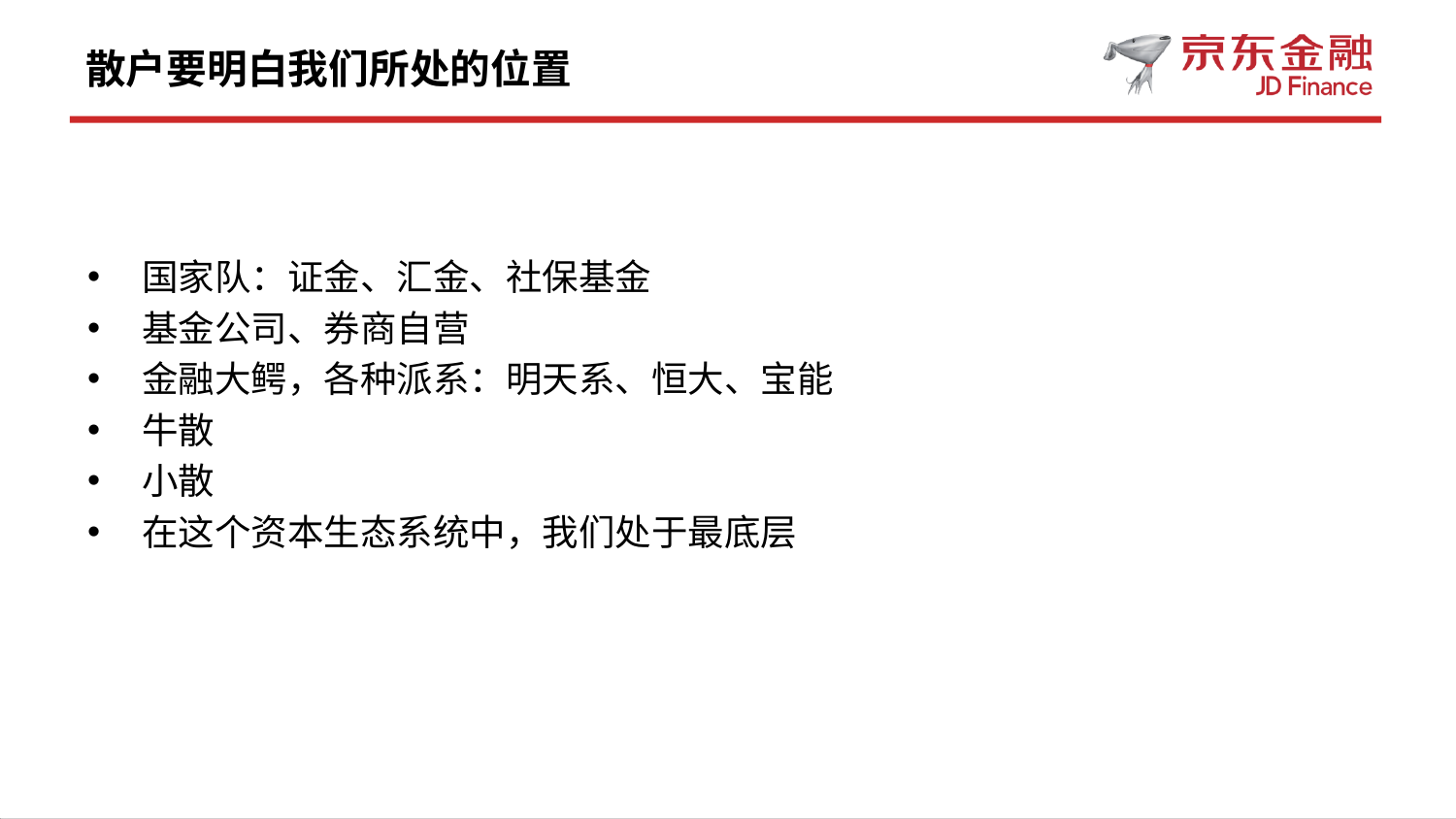

# 散户要明白我们所处的位置
国家队：证金、汇金、社保基金
基金公司、券商自营
金融大鳄，各种派系：明天系、恒大、宝能
牛散
小散
在这个资本生态系统中，我们处于最底层